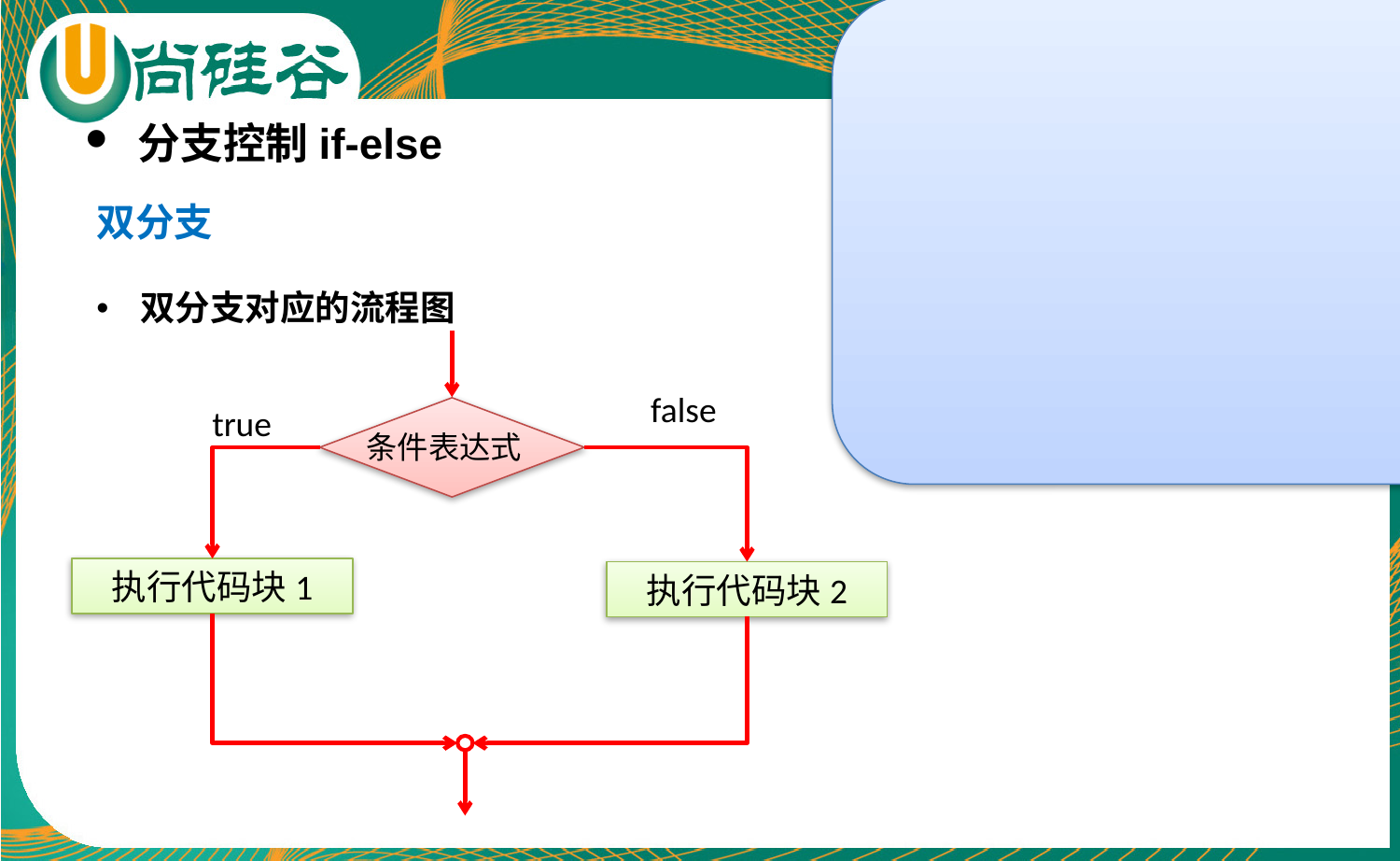

分支控制if-else

双分支

双分支对应的流程图

false
true

条件表达式
执行代码块1
执行代码块2